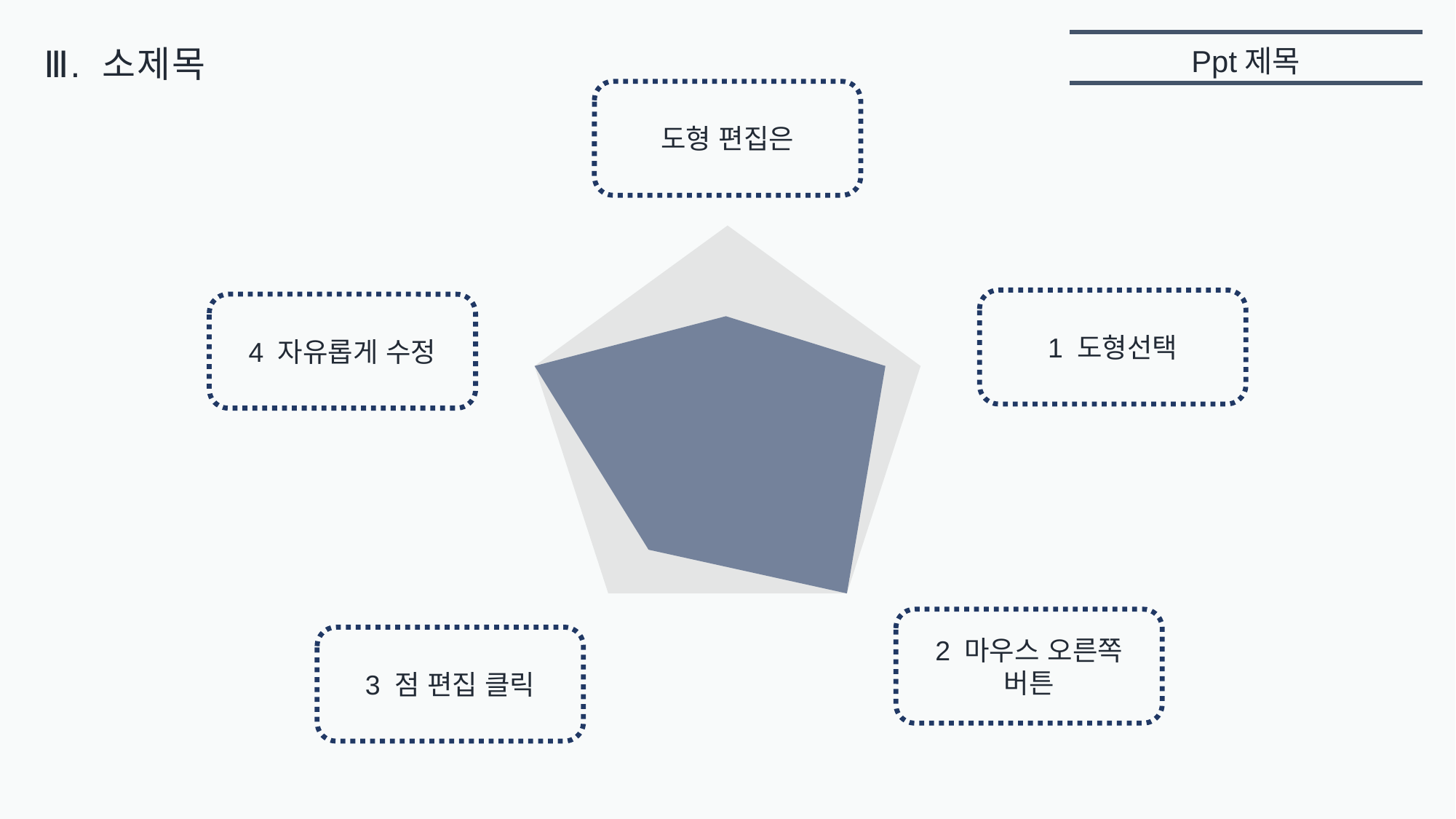

Ⅲ. 소제목
Ppt제목
도형 편집은

1 도형선택
4 자유롭게 수정

2 마우스 오른쪽 버튼
3 점 편집 클릭